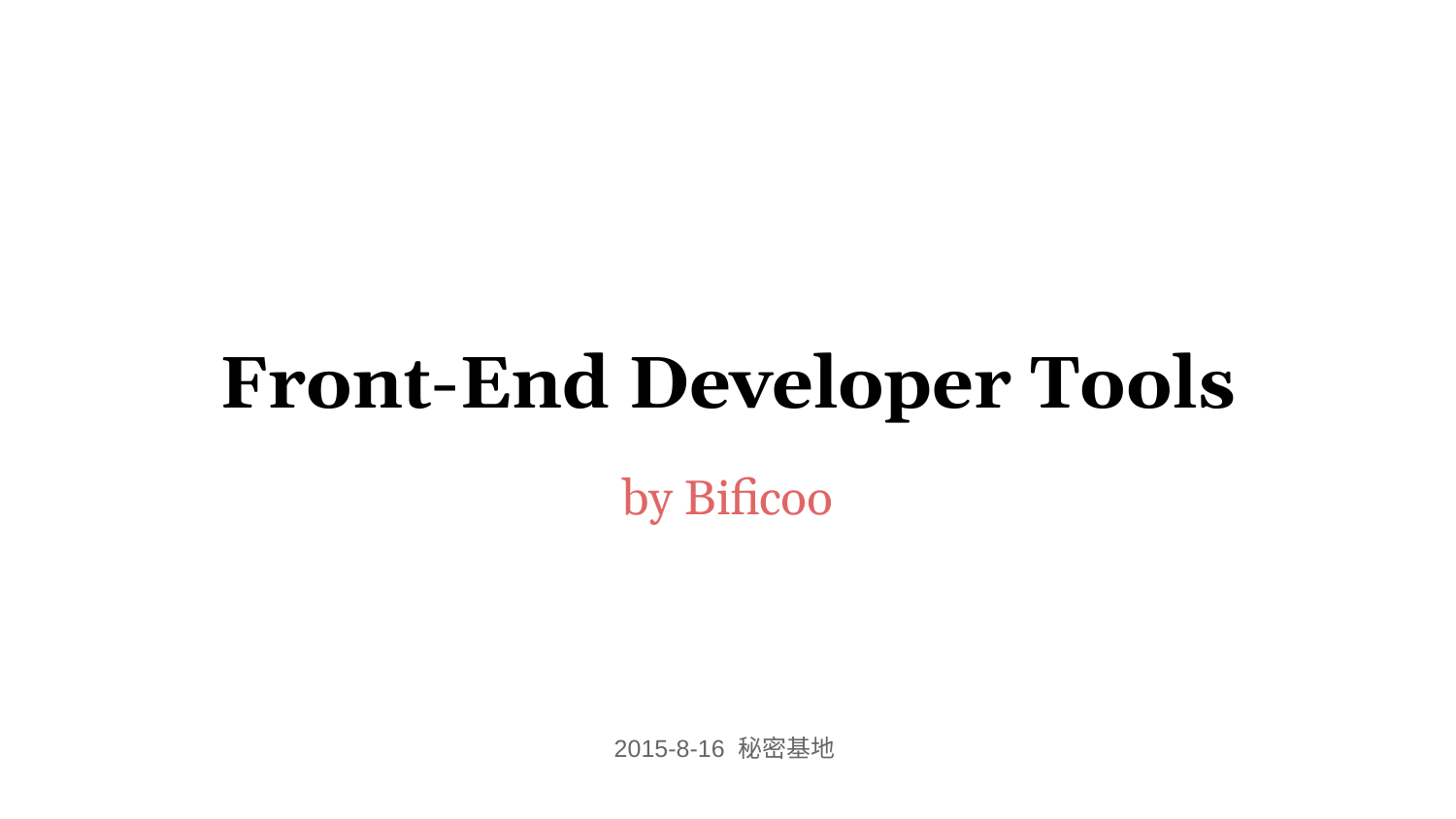

# Front-End Developer Tools
by Bificoo
2015-8-16 秘密基地